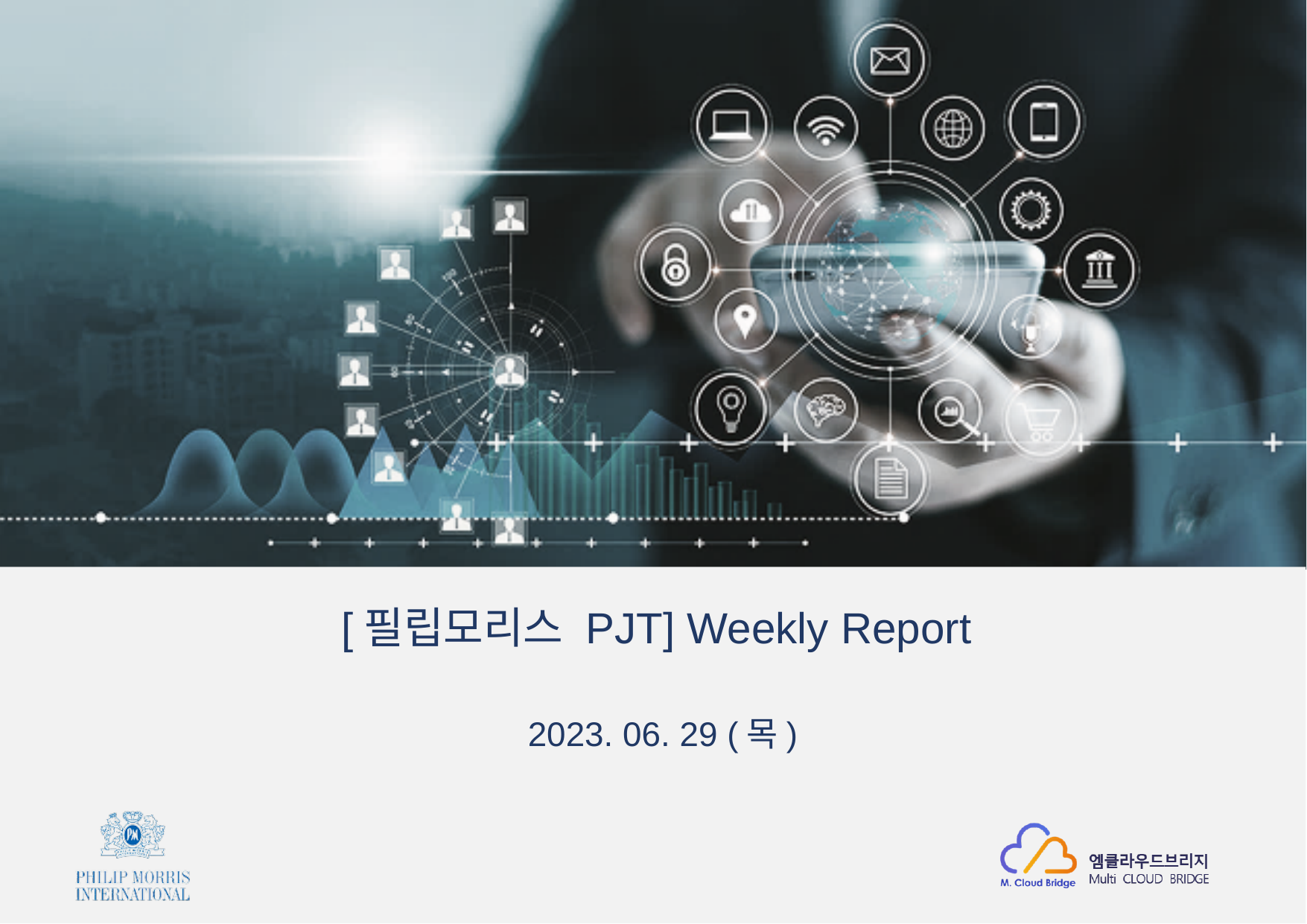

[필립모리스 PJT] Weekly Report
2023. 06. 29 (목)